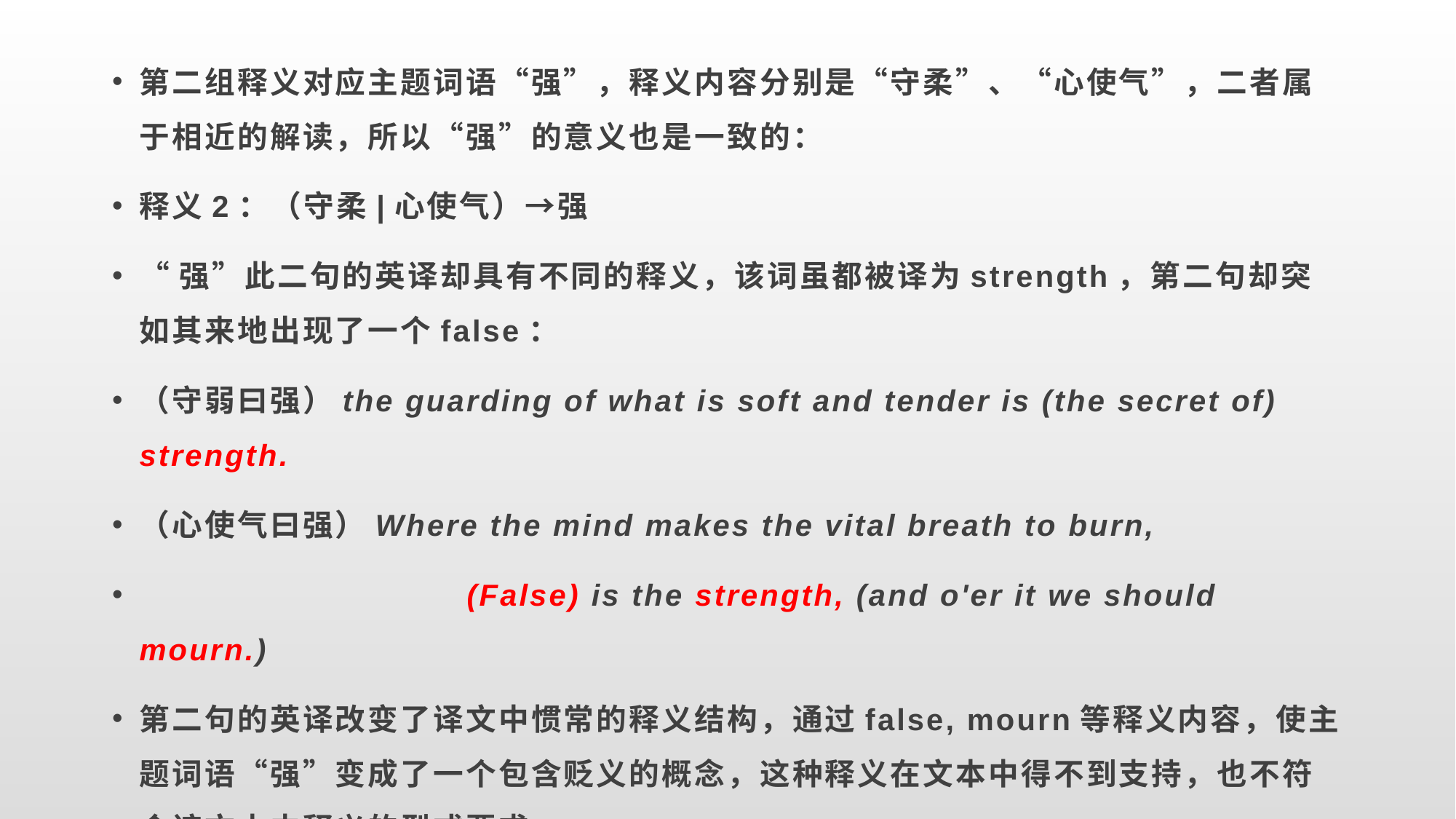

第二组释义对应主题词语“强”，释义内容分别是“守柔”、“心使气”，二者属于相近的解读，所以“强”的意义也是一致的：
释义2：（守柔|心使气）→强
“强”此二句的英译却具有不同的释义，该词虽都被译为strength，第二句却突如其来地出现了一个false：
（守弱曰强）the guarding of what is soft and tender is (the secret of) strength.
（心使气曰强）Where the mind makes the vital breath to burn,
			(False) is the strength, (and o'er it we should mourn.)
第二句的英译改变了译文中惯常的释义结构，通过false, mourn等释义内容，使主题词语“强”变成了一个包含贬义的概念，这种释义在文本中得不到支持，也不符合该文本中释义的型式要求。